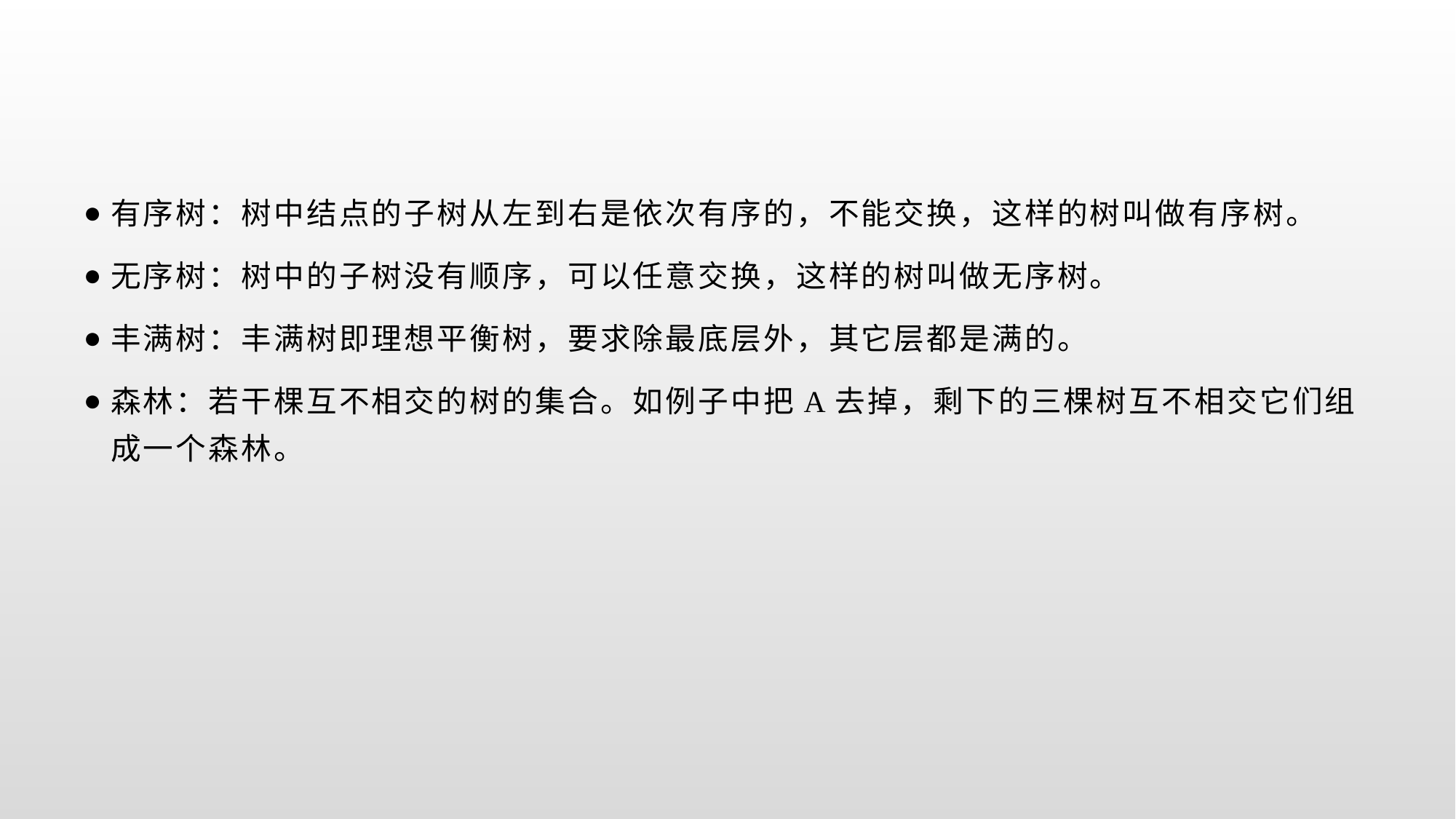

有序树：树中结点的子树从左到右是依次有序的，不能交换，这样的树叫做有序树。
无序树：树中的子树没有顺序，可以任意交换，这样的树叫做无序树。
丰满树：丰满树即理想平衡树，要求除最底层外，其它层都是满的。
森林：若干棵互不相交的树的集合。如例子中把A去掉，剩下的三棵树互不相交它们组成一个森林。